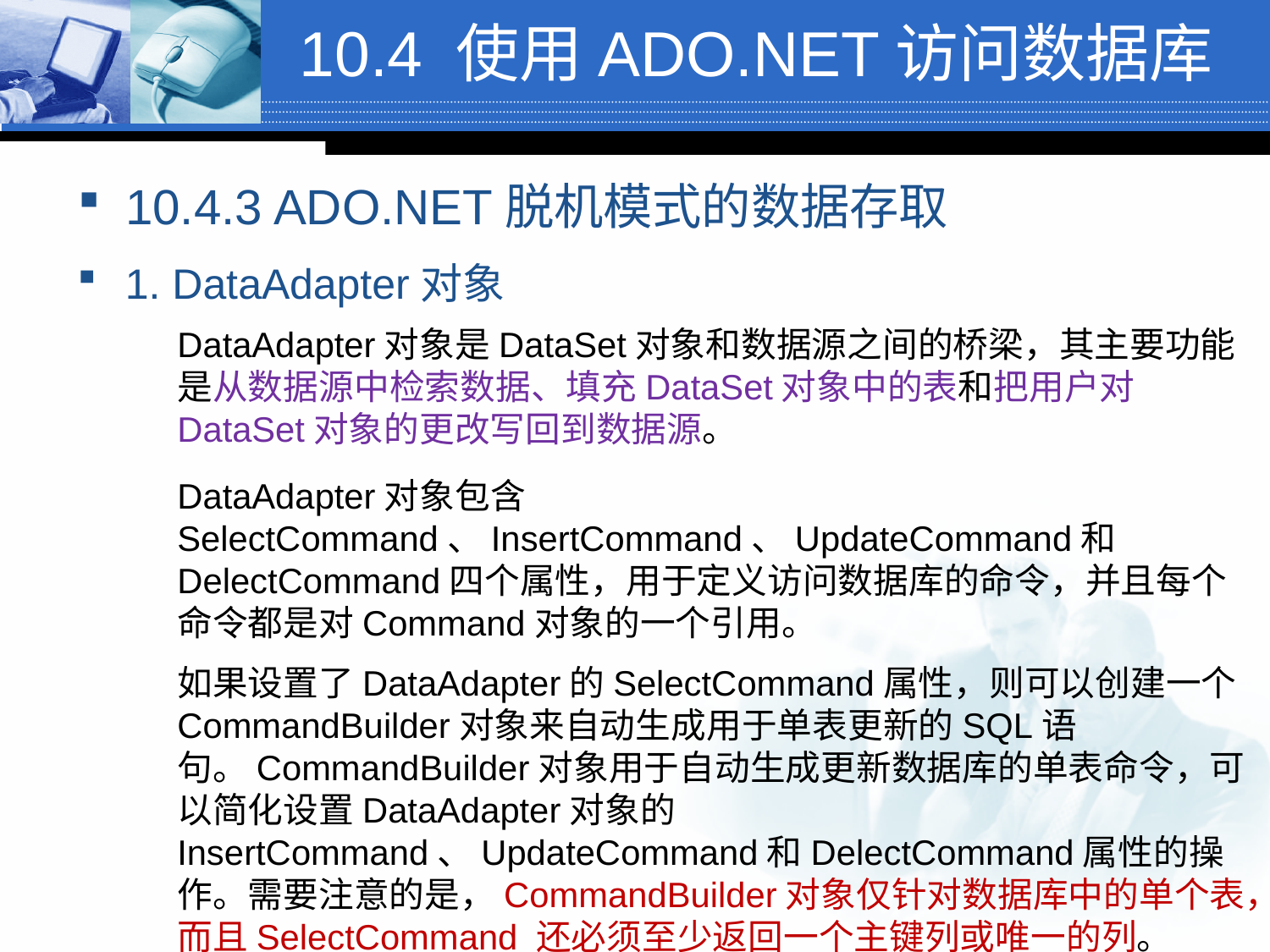

# 10.4 使用ADO.NET访问数据库
10.4.3 ADO.NET脱机模式的数据存取
1. DataAdapter对象
DataAdapter对象是DataSet对象和数据源之间的桥梁，其主要功能是从数据源中检索数据、填充DataSet对象中的表和把用户对DataSet对象的更改写回到数据源。
DataAdapter对象包含SelectCommand、InsertCommand、UpdateCommand和DelectCommand四个属性，用于定义访问数据库的命令，并且每个命令都是对Command对象的一个引用。
如果设置了DataAdapter的SelectCommand属性，则可以创建一个CommandBuilder对象来自动生成用于单表更新的SQL语句。CommandBuilder对象用于自动生成更新数据库的单表命令，可以简化设置DataAdapter对象的InsertCommand、UpdateCommand和DelectCommand属性的操作。需要注意的是，CommandBuilder对象仅针对数据库中的单个表，而且SelectCommand 还必须至少返回一个主键列或唯一的列。